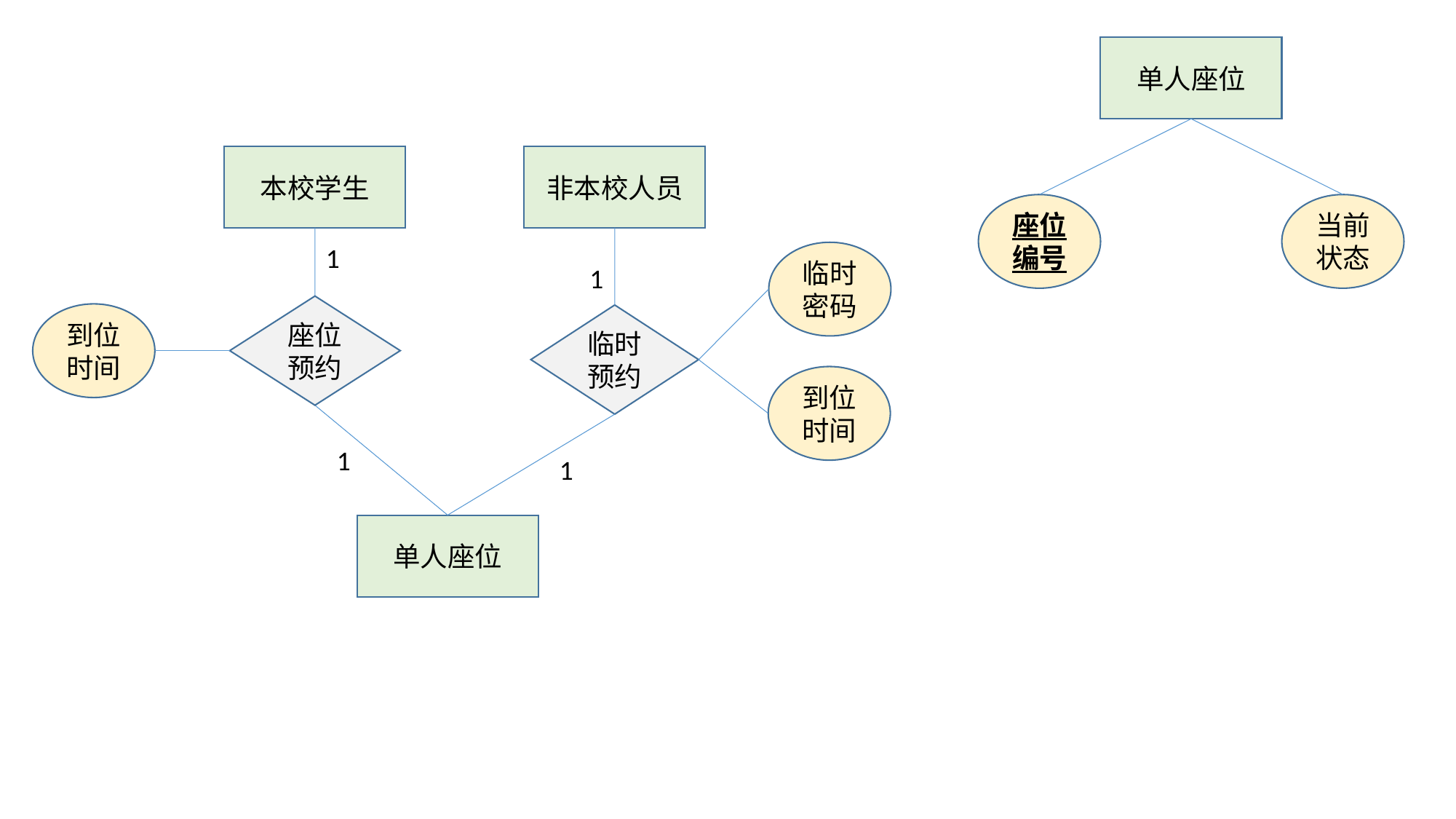

单人座位
本校学生
非本校人员
座位编号
当前状态
1
临时密码
1
座位预约
到位时间
临时预约
到位时间
1
1
单人座位